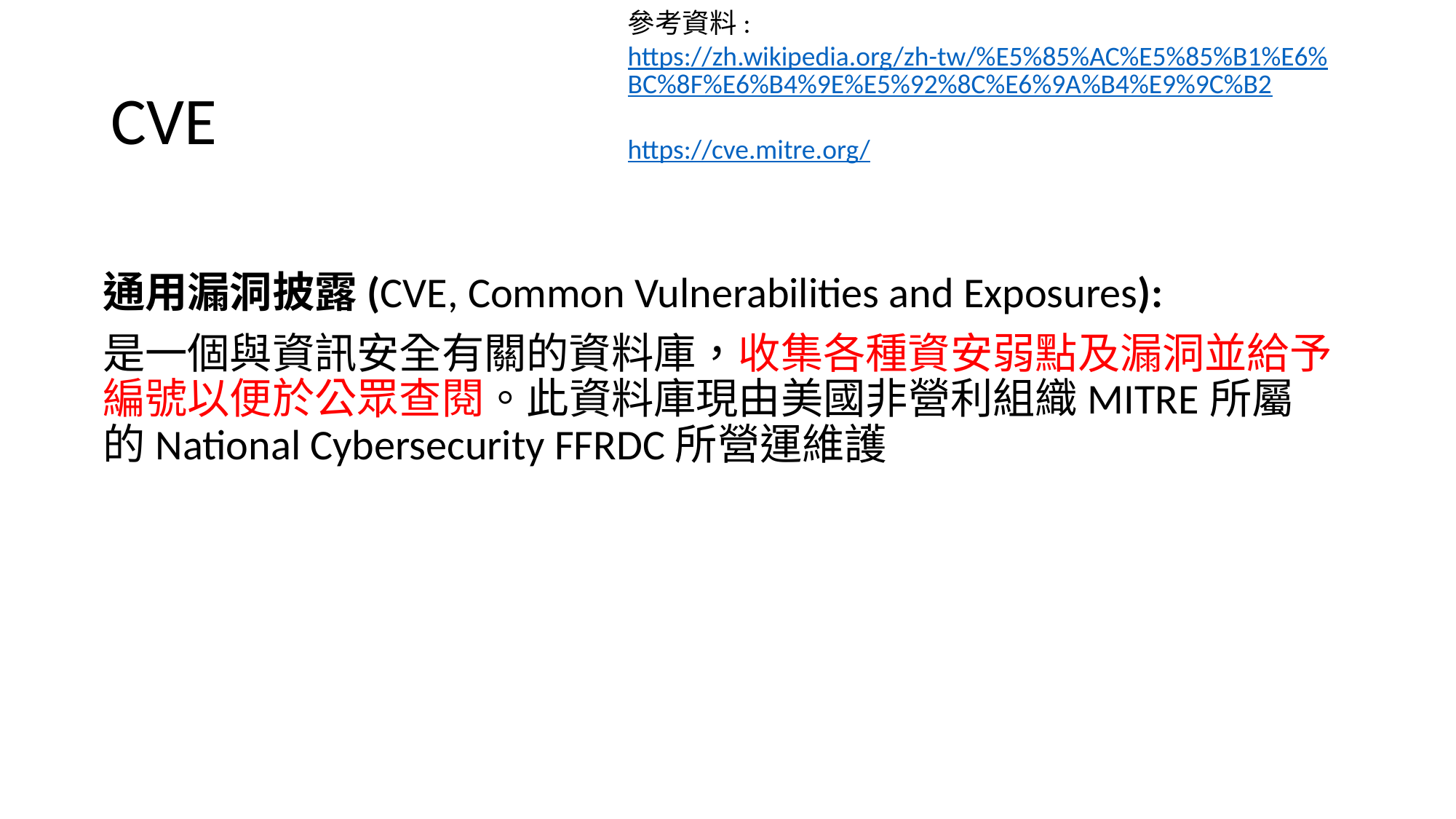

參考資料:
https://zh.wikipedia.org/zh-tw/%E5%85%AC%E5%85%B1%E6%BC%8F%E6%B4%9E%E5%92%8C%E6%9A%B4%E9%9C%B2

https://cve.mitre.org/
# CVE
通用漏洞披露(CVE, Common Vulnerabilities and Exposures):
是一個與資訊安全有關的資料庫，收集各種資安弱點及漏洞並給予編號以便於公眾查閱。此資料庫現由美國非營利組織MITRE所屬的National Cybersecurity FFRDC所營運維護